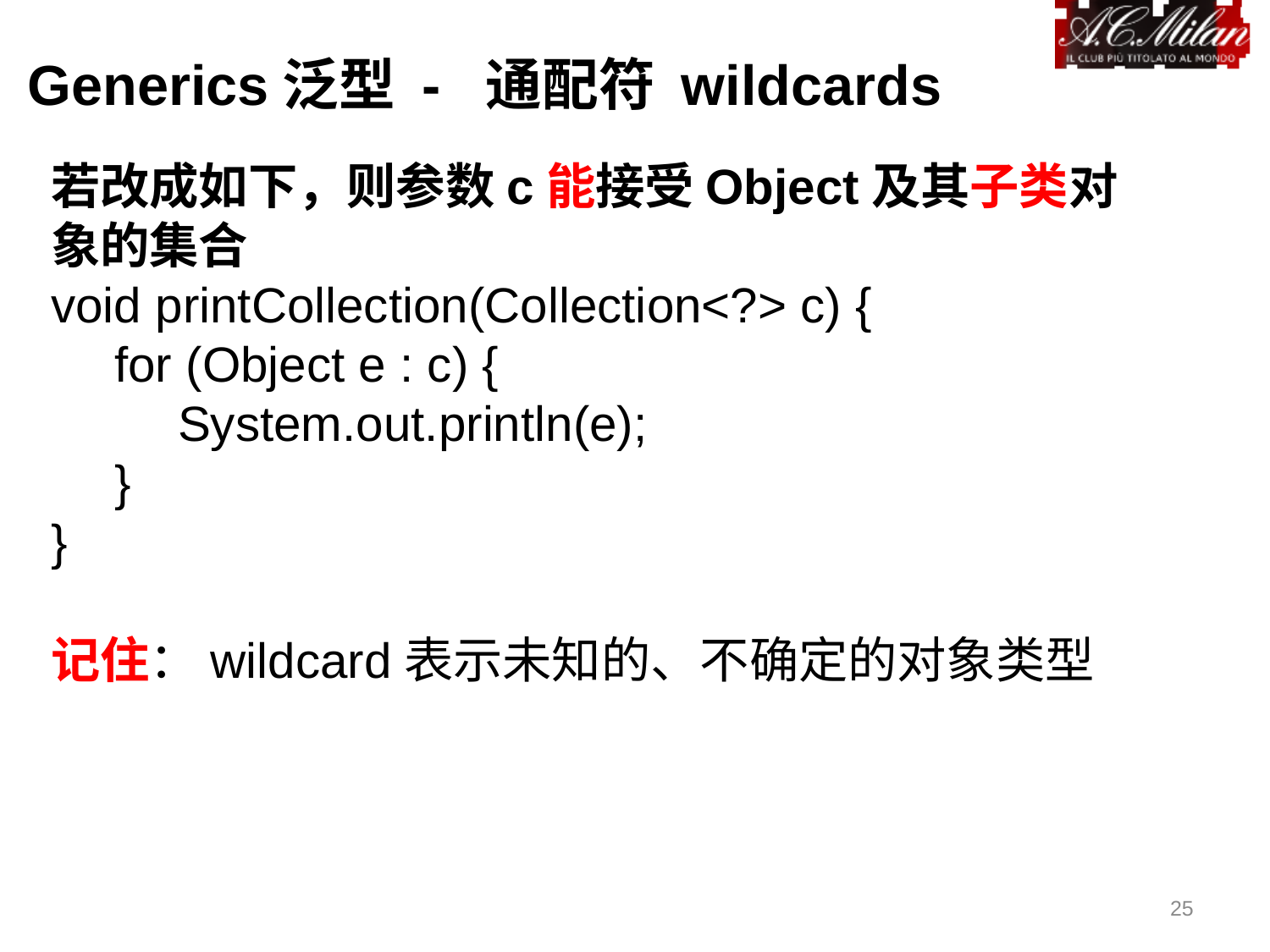

Generics泛型 -  通配符 wildcards
若改成如下，则参数c能接受Object及其子类对象的集合
void printCollection(Collection<?> c) {
for (Object e : c) {
System.out.println(e);
}
}

记住：wildcard表示未知的、不确定的对象类型
25